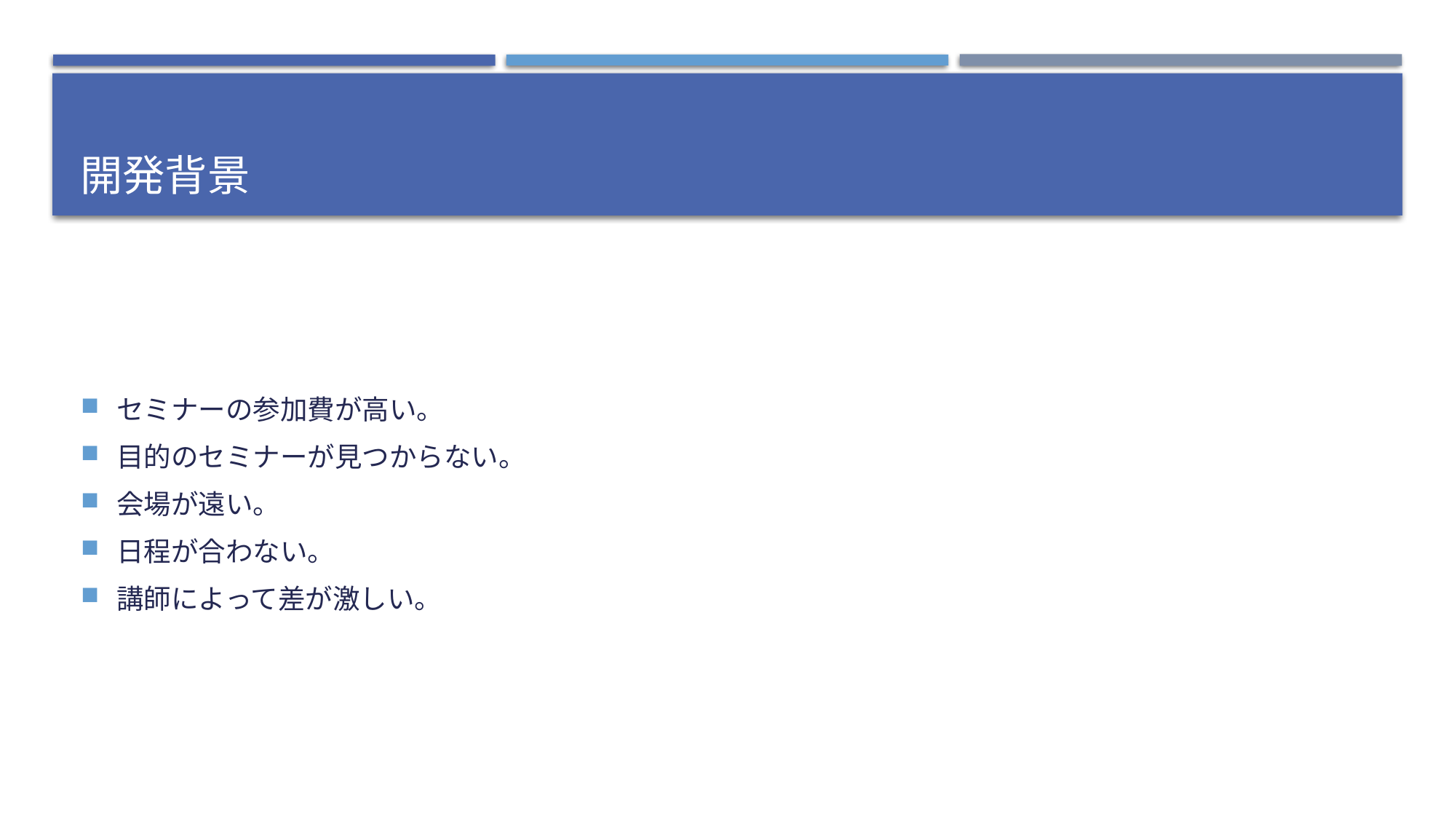

# 開発背景

セミナーの参加費が高い。
目的のセミナーが見つからない。
会場が遠い。
日程が合わない。
講師によって差が激しい。